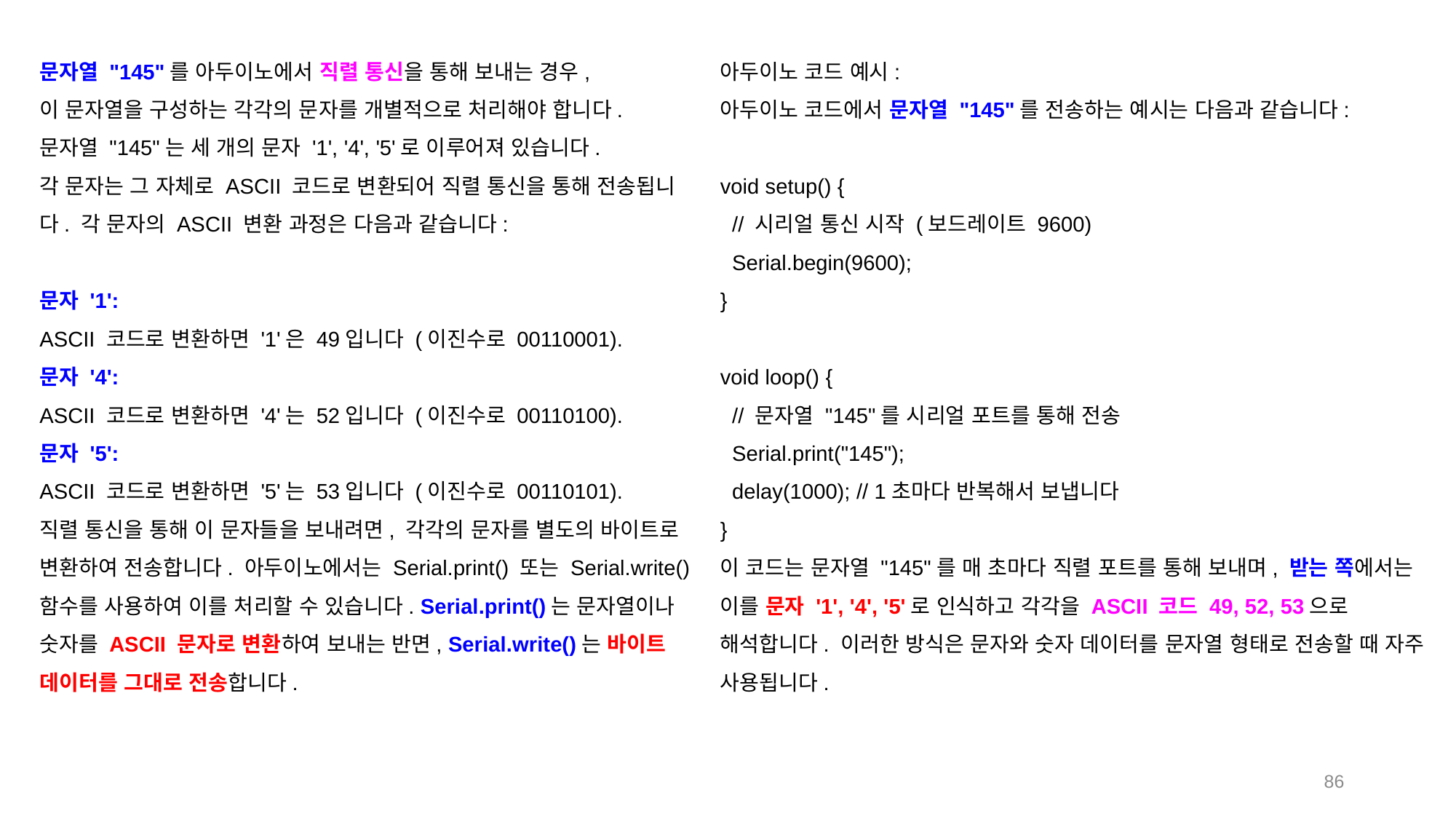

문자열 "145"를 아두이노에서 직렬 통신을 통해 보내는 경우,
이 문자열을 구성하는 각각의 문자를 개별적으로 처리해야 합니다.
문자열 "145"는 세 개의 문자 '1', '4', '5'로 이루어져 있습니다.
각 문자는 그 자체로 ASCII 코드로 변환되어 직렬 통신을 통해 전송됩니다. 각 문자의 ASCII 변환 과정은 다음과 같습니다:

문자 '1':
ASCII 코드로 변환하면 '1'은 49입니다 (이진수로 00110001).
문자 '4':
ASCII 코드로 변환하면 '4'는 52입니다 (이진수로 00110100).
문자 '5':
ASCII 코드로 변환하면 '5'는 53입니다 (이진수로 00110101).
직렬 통신을 통해 이 문자들을 보내려면, 각각의 문자를 별도의 바이트로 변환하여 전송합니다. 아두이노에서는 Serial.print() 또는 Serial.write() 함수를 사용하여 이를 처리할 수 있습니다. Serial.print()는 문자열이나 숫자를 ASCII 문자로 변환하여 보내는 반면, Serial.write()는 바이트 데이터를 그대로 전송합니다.
아두이노 코드 예시:
아두이노 코드에서 문자열 "145"를 전송하는 예시는 다음과 같습니다:

void setup() {
  // 시리얼 통신 시작 (보드레이트 9600)
  Serial.begin(9600);
}

void loop() {
  // 문자열 "145"를 시리얼 포트를 통해 전송
  Serial.print("145");
  delay(1000); // 1초마다 반복해서 보냅니다
}
이 코드는 문자열 "145"를 매 초마다 직렬 포트를 통해 보내며, 받는 쪽에서는 이를 문자 '1', '4', '5'로 인식하고 각각을 ASCII 코드 49, 52, 53으로 해석합니다. 이러한 방식은 문자와 숫자 데이터를 문자열 형태로 전송할 때 자주 사용됩니다.
86